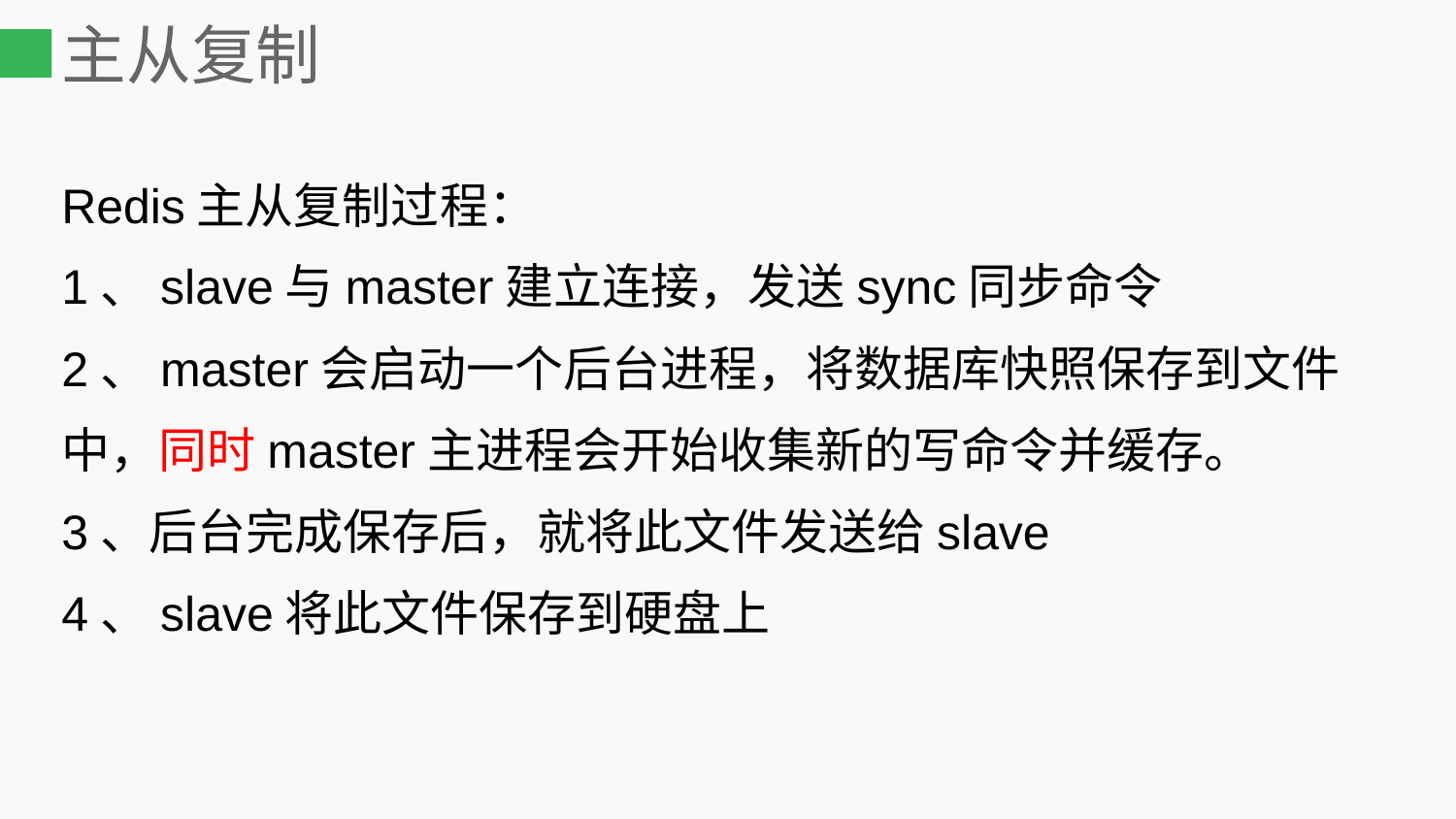

# 主从复制
Redis主从复制过程：
1、slave与master建立连接，发送sync同步命令
2、master会启动一个后台进程，将数据库快照保存到文件中，同时master主进程会开始收集新的写命令并缓存。
3、后台完成保存后，就将此文件发送给slave
4、slave将此文件保存到硬盘上